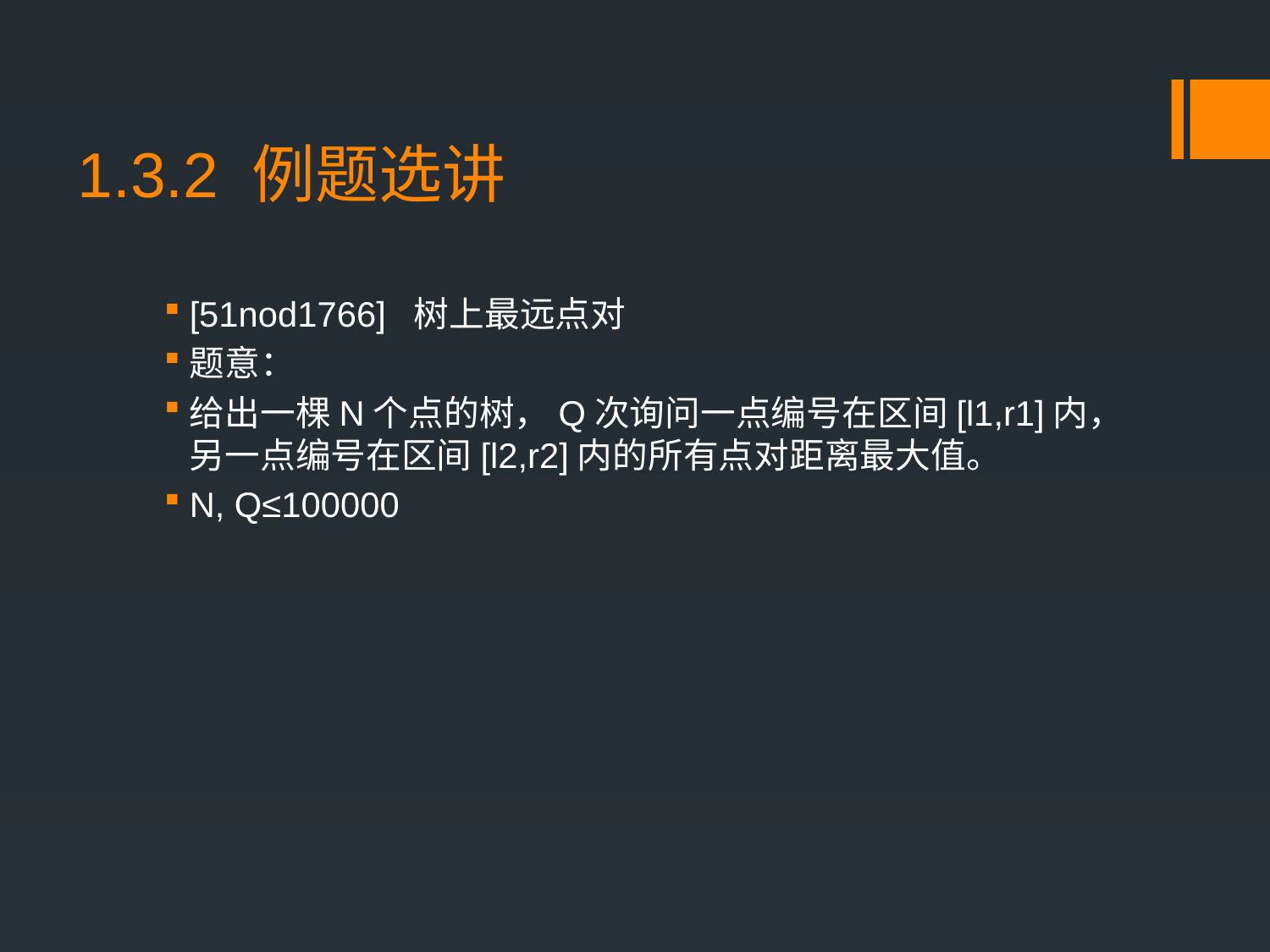

# 1.3.2 例题选讲

[51nod1766]  树上最远点对
题意：
给出一棵N个点的树，Q次询问一点编号在区间[l1,r1]内，另一点编号在区间[l2,r2]内的所有点对距离最大值。
N, Q≤100000